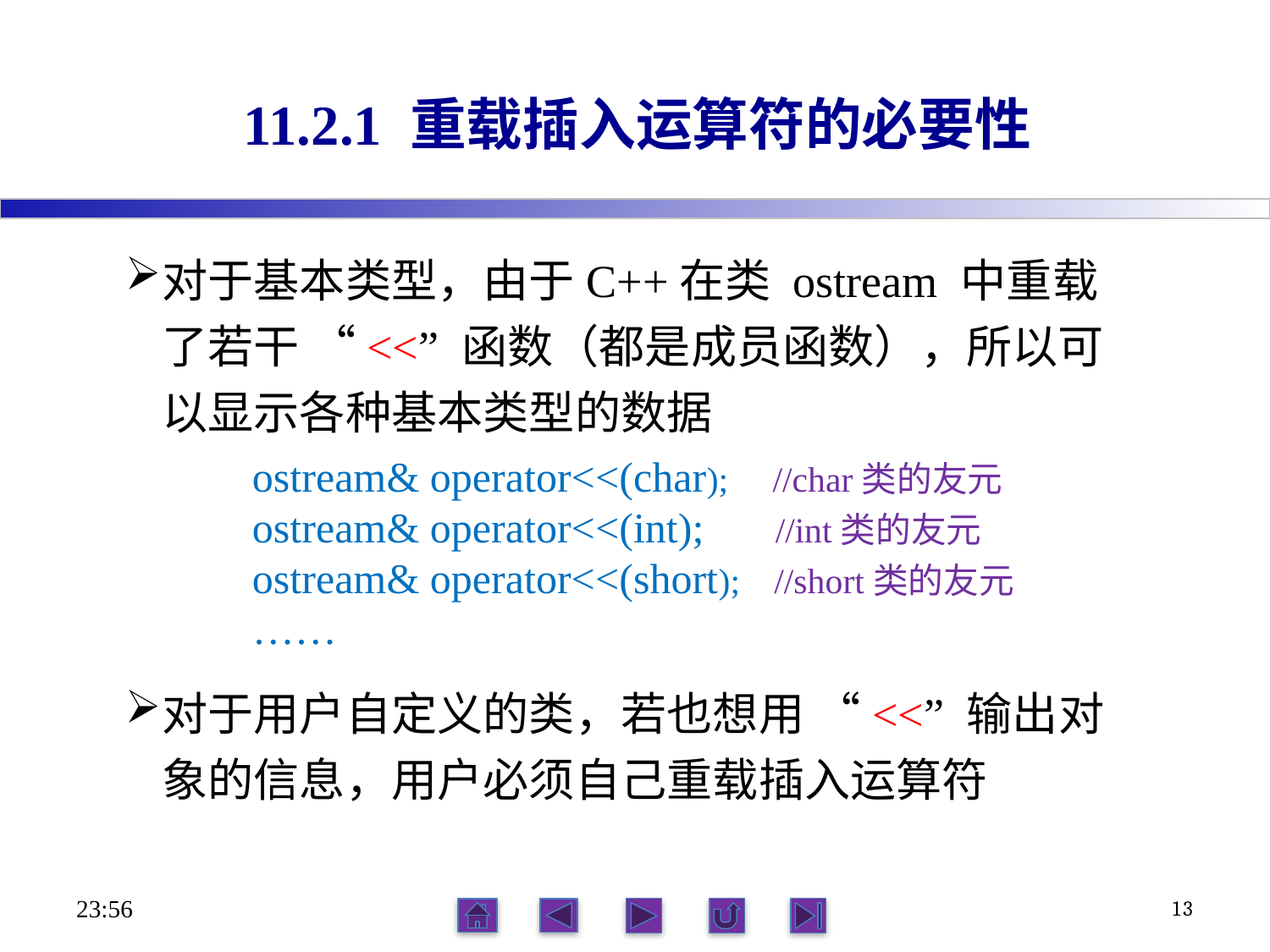

# 11.2.1 重载插入运算符的必要性
对于基本类型，由于C++在类 ostream 中重载了若干 “<<” 函数（都是成员函数），所以可以显示各种基本类型的数据
ostream& operator<<(char);     //char类的友元
ostream& operator<<(int);       //int类的友元
ostream& operator<<(short);    //short类的友元
……
对于用户自定义的类，若也想用 “<<” 输出对象的信息，用户必须自己重载插入运算符

23:56
13